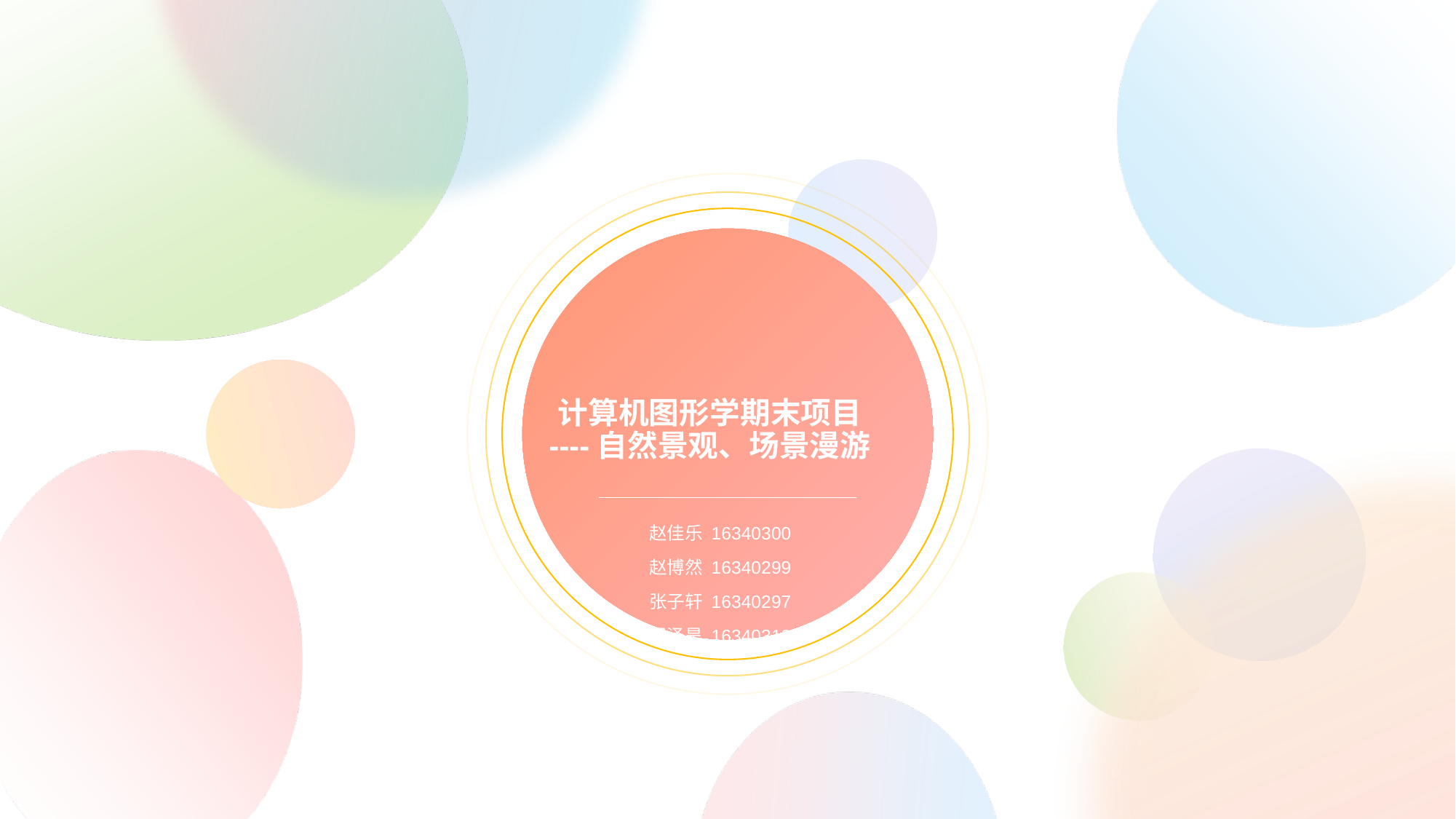

# 计算机图形学期末项目 ----自然景观、场景漫游
赵佳乐 16340300
赵博然 16340299
张子轩 16340297
周泽昊 16340312